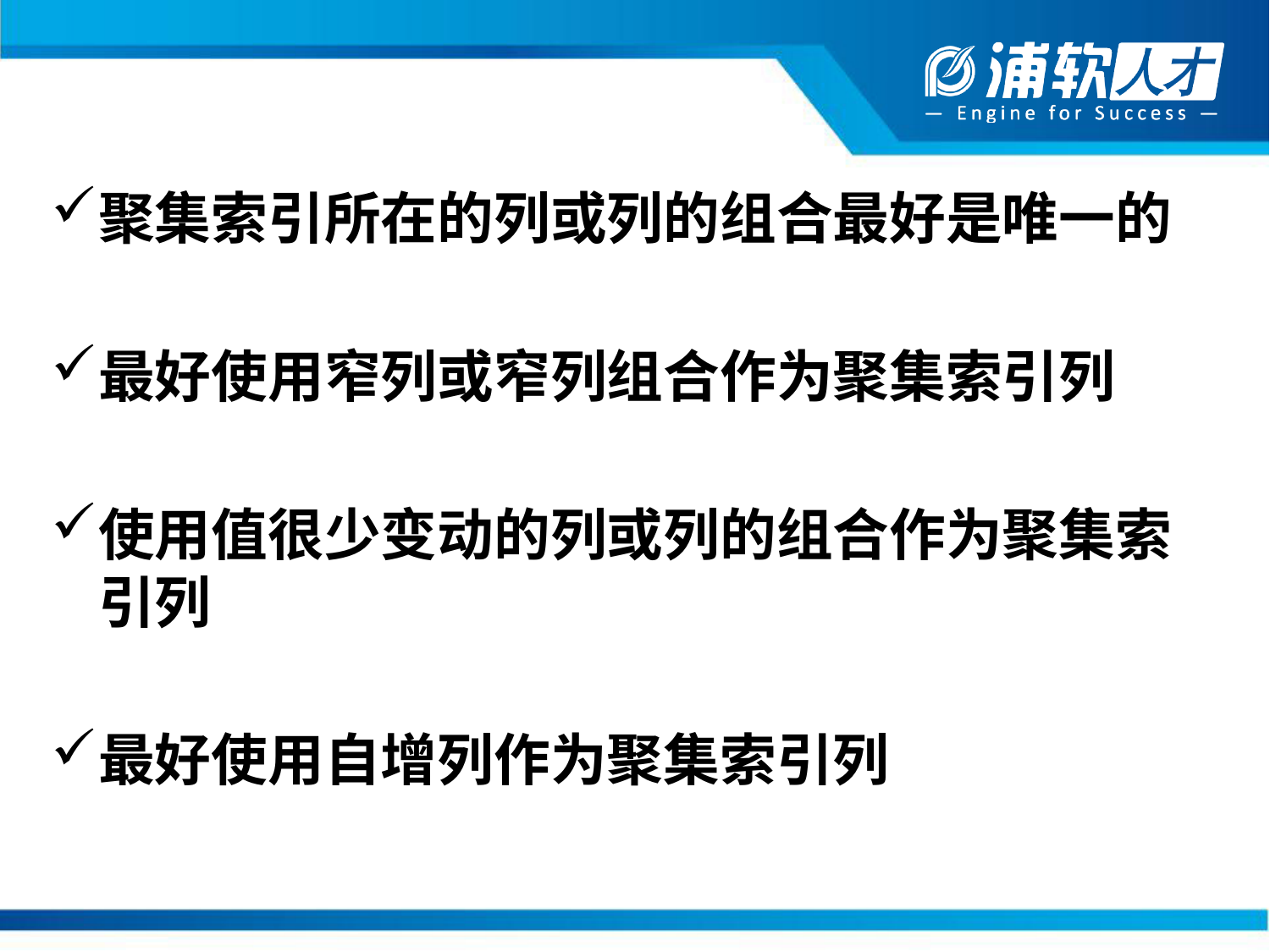

聚集索引所在的列或列的组合最好是唯一的

最好使用窄列或窄列组合作为聚集索引列

使用值很少变动的列或列的组合作为聚集索引列

最好使用自增列作为聚集索引列